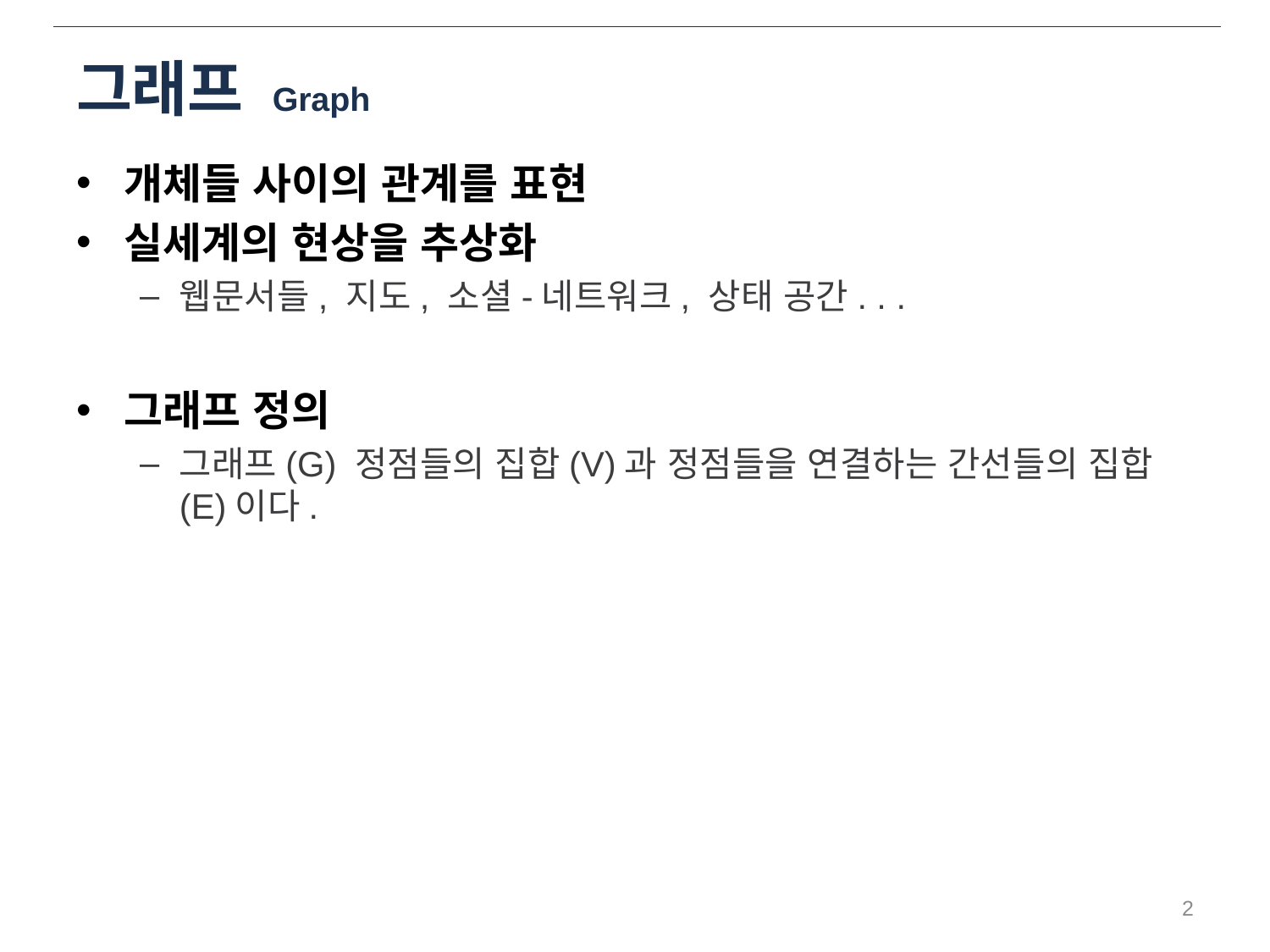

# 그래프 Graph
개체들 사이의 관계를 표현
실세계의 현상을 추상화
웹문서들, 지도, 소셜-네트워크, 상태 공간. . .

그래프 정의
그래프(G) 정점들의 집합(V)과 정점들을 연결하는 간선들의 집합(E)이다.

2